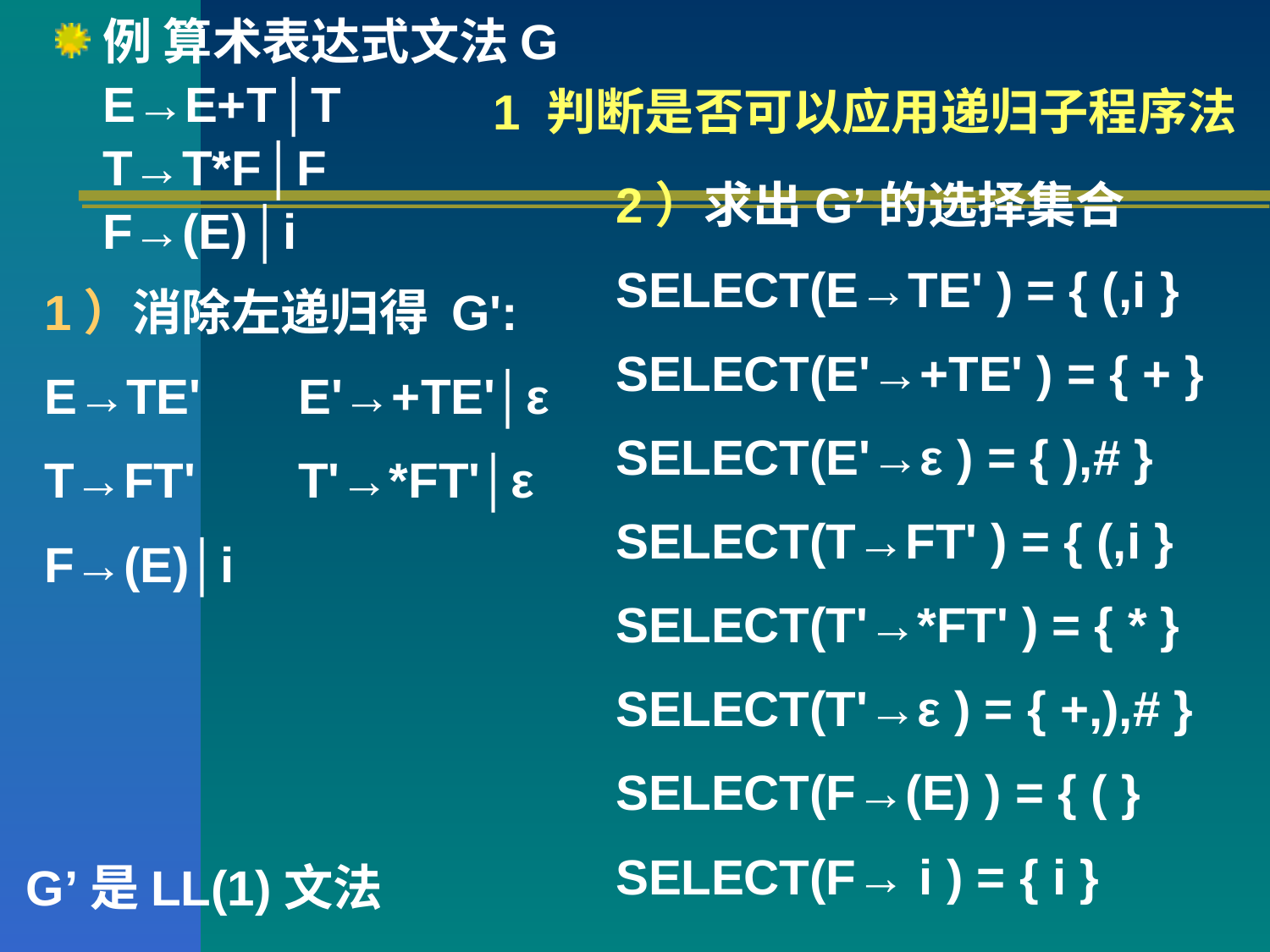

例 算术表达式文法G
	E→E+T│T
	T→T*F│F
	F→(E)│i
1 判断是否可以应用递归子程序法
2）求出G’的选择集合
SELECT(E→TE' ) = { (,i }
SELECT(E'→+TE' ) = { + }
SELECT(E'→ε ) = { ),# }
SELECT(T→FT' ) = { (,i }
SELECT(T'→*FT' ) = { * }
SELECT(T'→ε ) = { +,),# }
SELECT(F→(E) ) = { ( }
SELECT(F→ i ) = { i }
1）消除左递归得 G':
E→TE' 	E'→+TE'│ε
T→FT' 	T'→*FT'│ε
F→(E)│i
G’是LL(1)文法